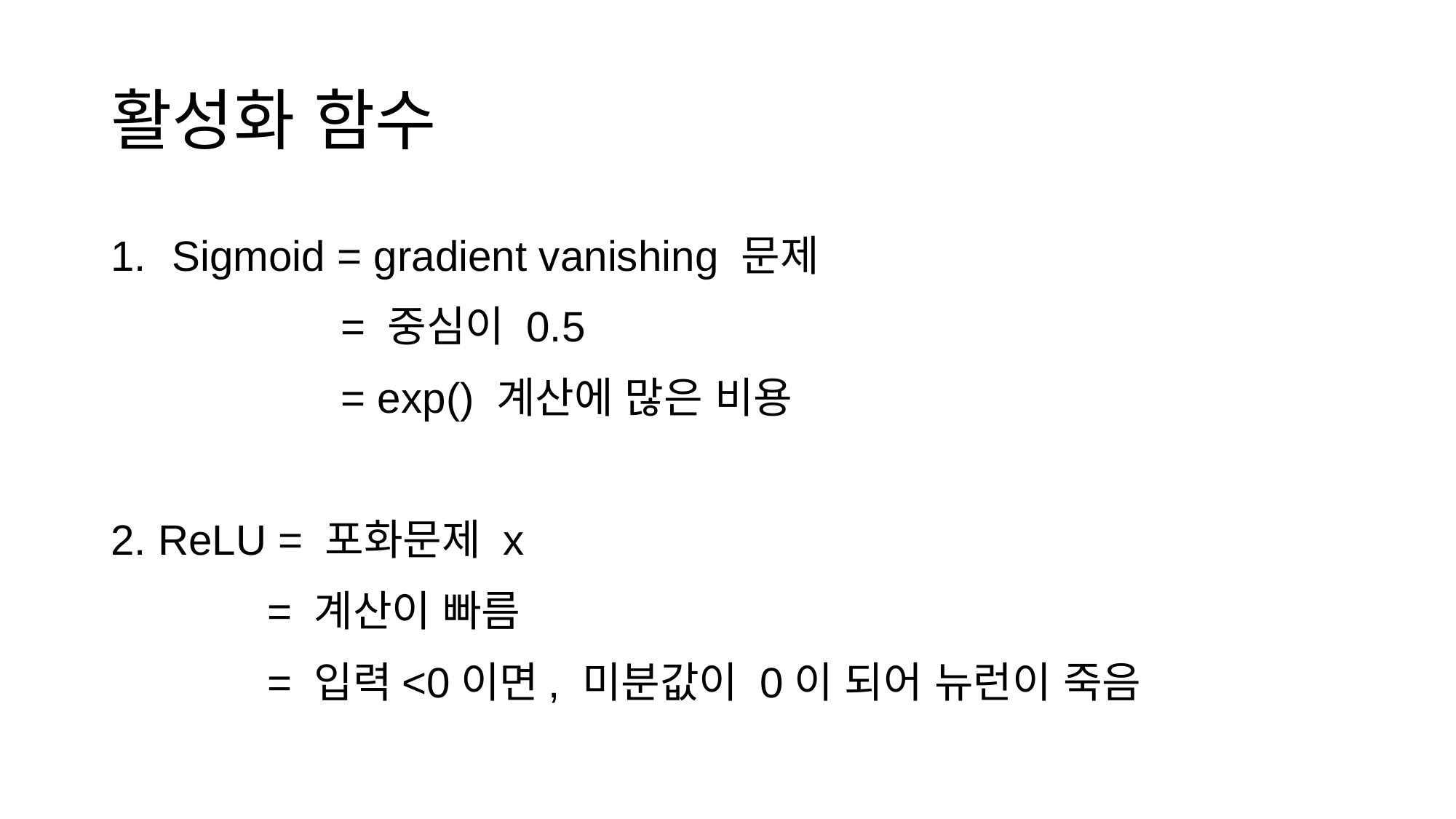

# 활성화 함수
Sigmoid = gradient vanishing 문제
		 = 중심이 0.5
		 = exp() 계산에 많은 비용

2. ReLU = 포화문제 x
	    = 계산이 빠름
	    = 입력<0이면, 미분값이 0이 되어 뉴런이 죽음